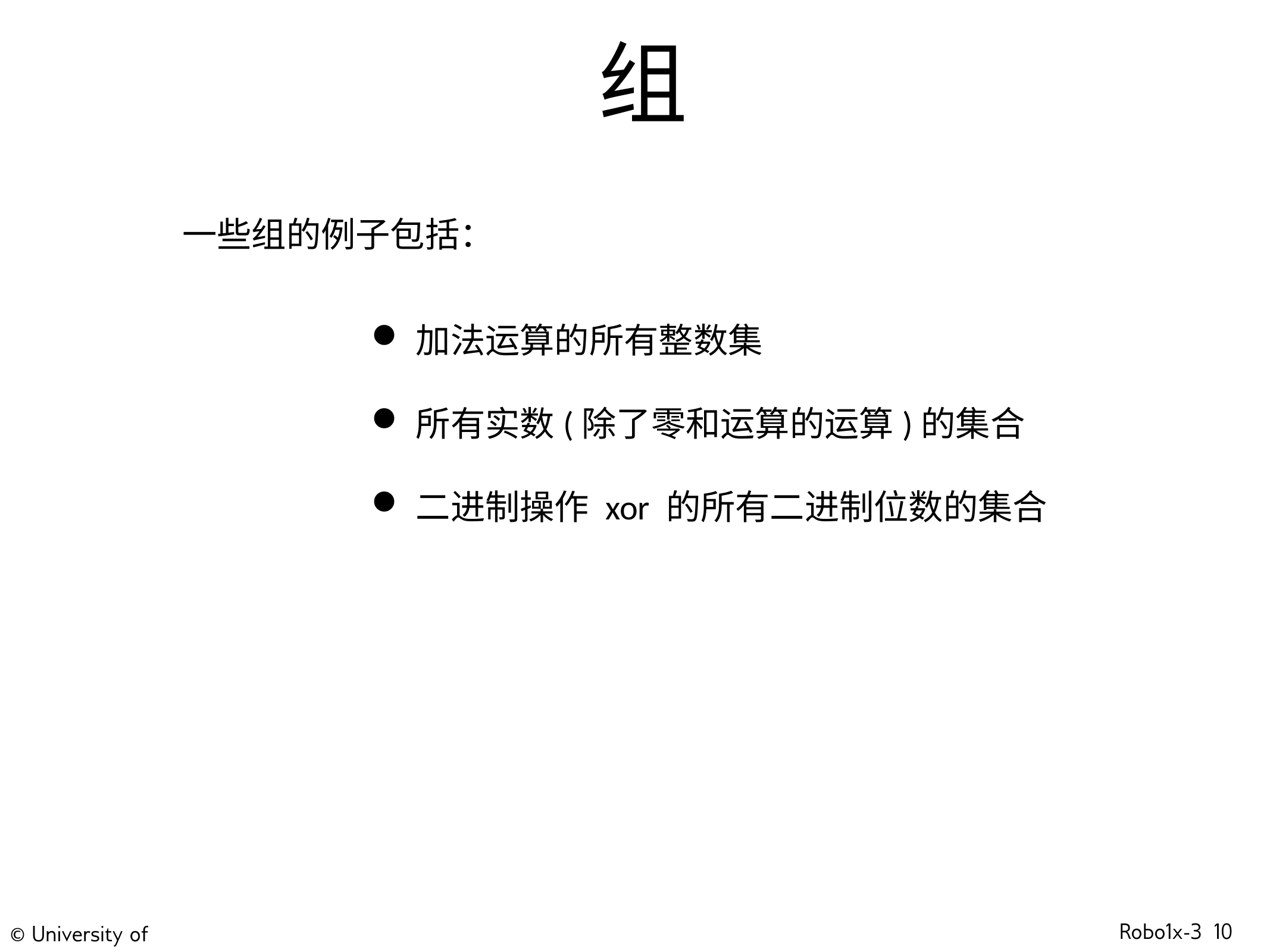

# 组
一些组的例子包括：
加法运算的所有整数集

所有实数(除了零和运算的运算)的集合

二进制操作 xor 的所有二进制位数的集合
Robo1x-3 10
© University of Pennsylvania